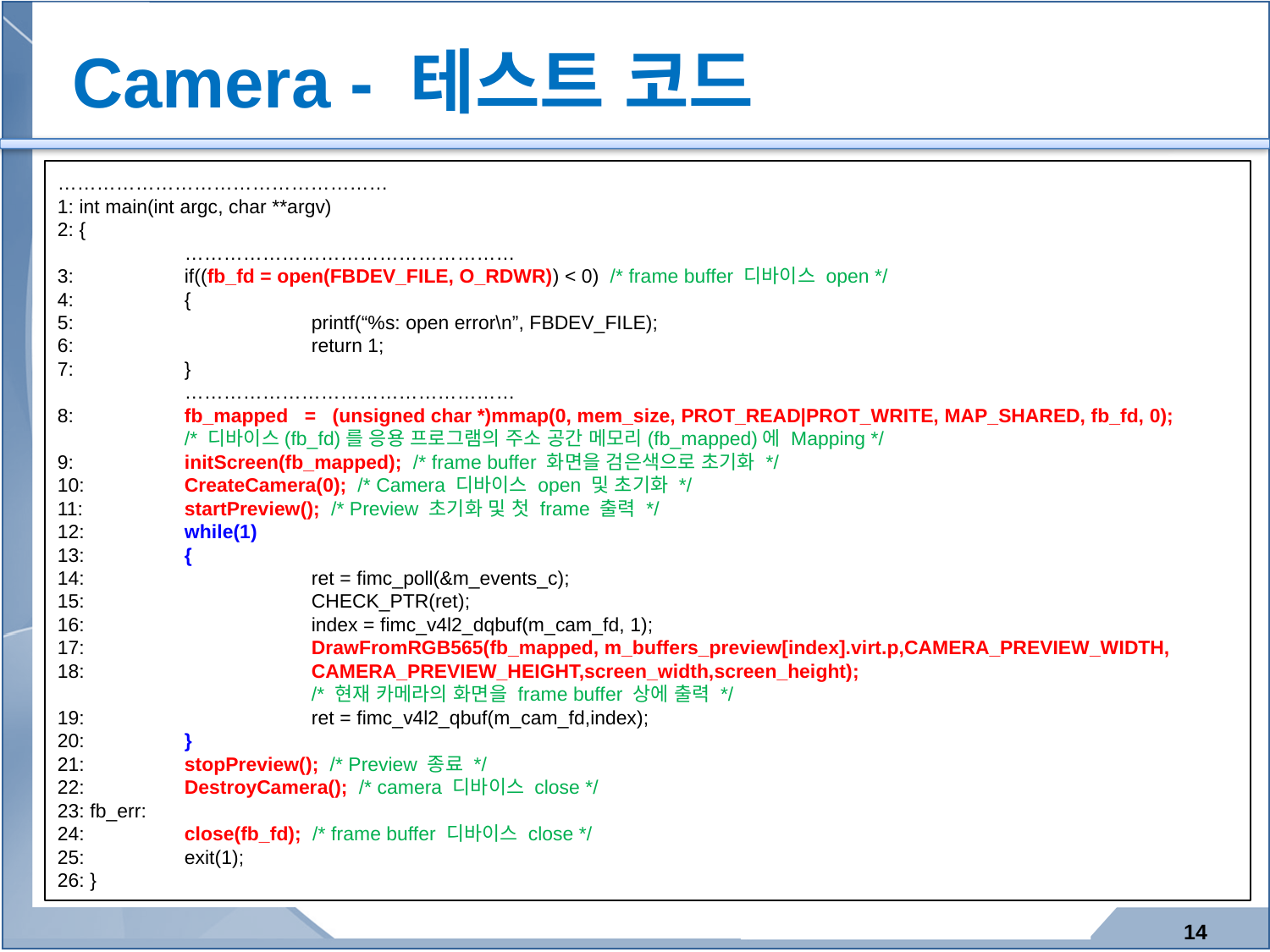

# Camera - 테스트 코드
……………………………………………
1: int main(int argc, char **argv)
2: {
	……………………………………………
3: 	if((fb_fd = open(FBDEV_FILE, O_RDWR)) < 0)  /* frame buffer 디바이스 open */
4: 	{
5:		printf(“%s: open error\n”, FBDEV_FILE);
6:		return 1;
7:	}
	……………………………………………
8:	fb_mapped   =   (unsigned char *)mmap(0, mem_size, PROT_READ|PROT_WRITE, MAP_SHARED, fb_fd, 0);
	/* 디바이스(fb_fd)를 응용 프로그램의 주소 공간 메모리(fb_mapped)에 Mapping */
9:	initScreen(fb_mapped);  /* frame buffer 화면을 검은색으로 초기화 */
10:	CreateCamera(0);  /* Camera 디바이스 open 및 초기화 */
11:	startPreview();  /* Preview 초기화 및 첫 frame 출력 */
12:	while(1)
13:	{
14:		ret = fimc_poll(&m_events_c);
15:		CHECK_PTR(ret);
16:		index = fimc_v4l2_dqbuf(m_cam_fd, 1);
17:		DrawFromRGB565(fb_mapped, m_buffers_preview[index].virt.p,CAMERA_PREVIEW_WIDTH,
18:		CAMERA_PREVIEW_HEIGHT,screen_width,screen_height);
		/* 현재 카메라의 화면을 frame buffer 상에 출력 */
19:		ret = fimc_v4l2_qbuf(m_cam_fd,index);
20:	}
21:	stopPreview();  /* Preview 종료 */
22:	DestroyCamera();  /* camera 디바이스 close */
23: fb_err:
24:	close(fb_fd);  /* frame buffer 디바이스 close */
25:	exit(1);
26: }
14